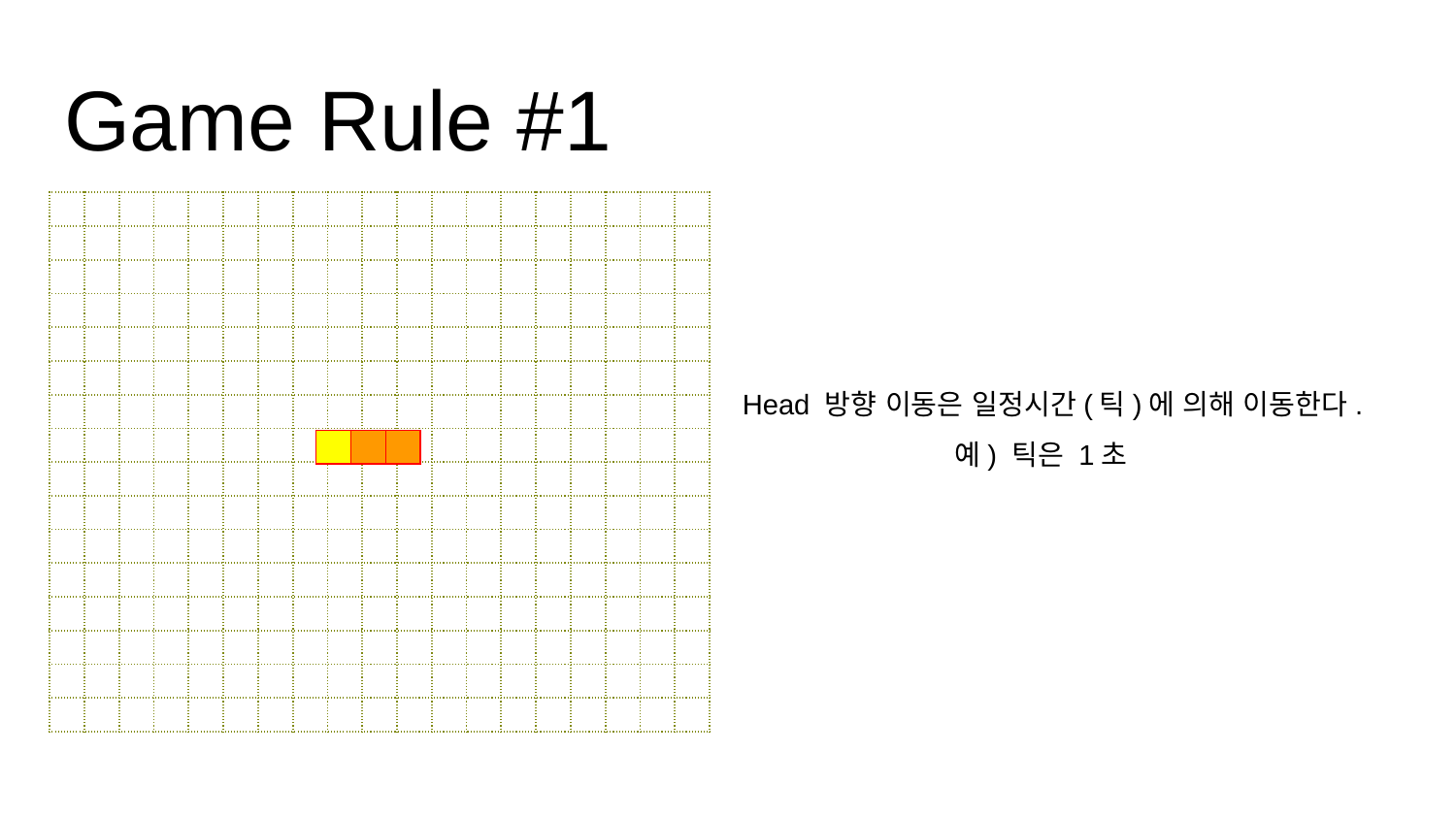

# Game Rule #1
|  |  |  |  |  |  |  |  |  |  |  |  |  |  |  |  |  |  |  |
| --- | --- | --- | --- | --- | --- | --- | --- | --- | --- | --- | --- | --- | --- | --- | --- | --- | --- | --- |
|  |  |  |  |  |  |  |  |  |  |  |  |  |  |  |  |  |  |  |
|  |  |  |  |  |  |  |  |  |  |  |  |  |  |  |  |  |  |  |
|  |  |  |  |  |  |  |  |  |  |  |  |  |  |  |  |  |  |  |
|  |  |  |  |  |  |  |  |  |  |  |  |  |  |  |  |  |  |  |
|  |  |  |  |  |  |  |  |  |  |  |  |  |  |  |  |  |  |  |
|  |  |  |  |  |  |  |  |  |  |  |  |  |  |  |  |  |  |  |
|  |  |  |  |  |  |  |  |  |  |  |  |  |  |  |  |  |  |  |
|  |  |  |  |  |  |  |  |  |  |  |  |  |  |  |  |  |  |  |
|  |  |  |  |  |  |  |  |  |  |  |  |  |  |  |  |  |  |  |
|  |  |  |  |  |  |  |  |  |  |  |  |  |  |  |  |  |  |  |
|  |  |  |  |  |  |  |  |  |  |  |  |  |  |  |  |  |  |  |
|  |  |  |  |  |  |  |  |  |  |  |  |  |  |  |  |  |  |  |
|  |  |  |  |  |  |  |  |  |  |  |  |  |  |  |  |  |  |  |
|  |  |  |  |  |  |  |  |  |  |  |  |  |  |  |  |  |  |  |
|  |  |  |  |  |  |  |  |  |  |  |  |  |  |  |  |  |  |  |
Head 방향 이동은 일정시간(틱)에 의해 이동한다.
|  |  |  |
| --- | --- | --- |
예) 틱은 1초